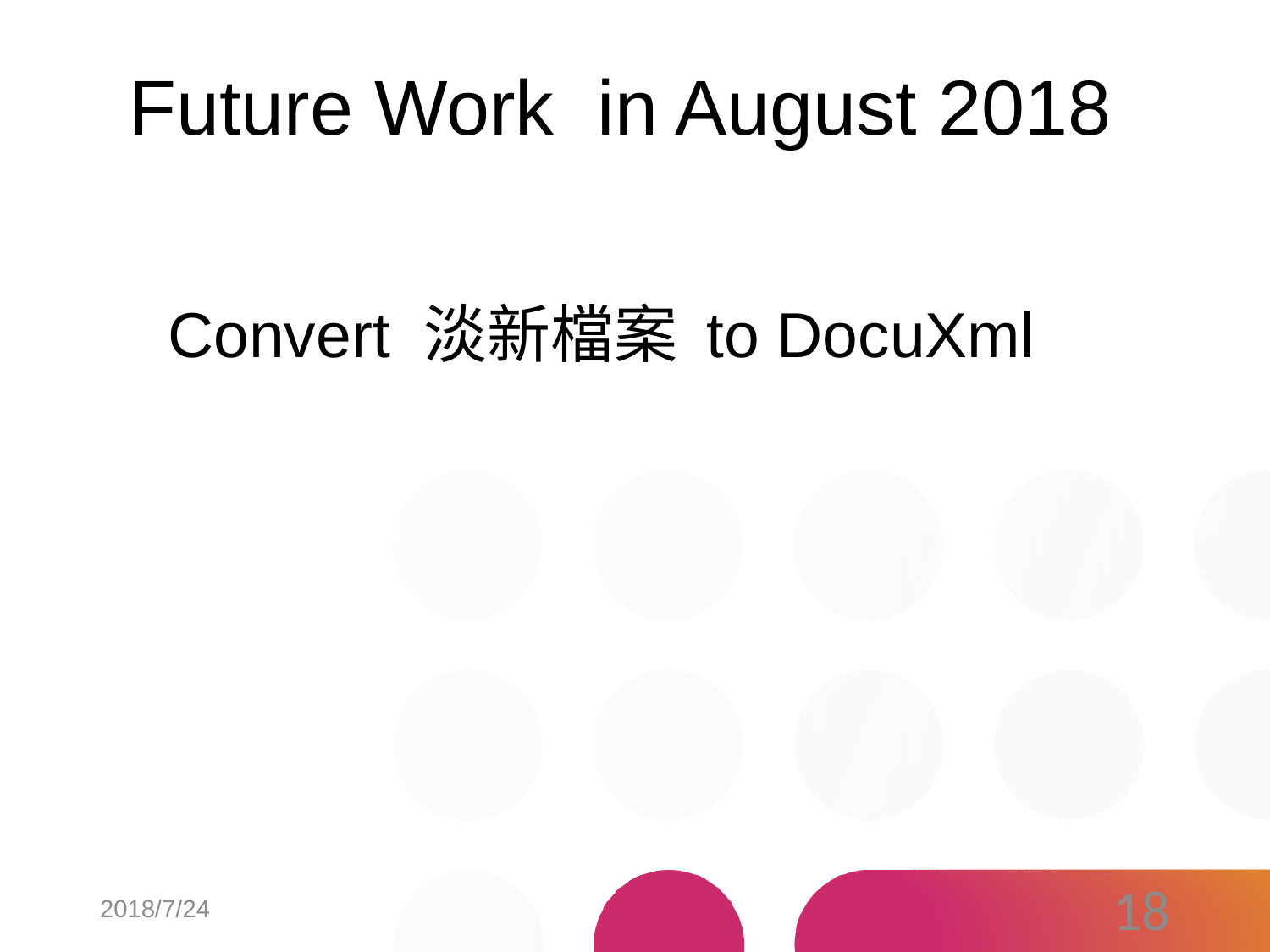

Future Work  in August 2018
Convert 淡新檔案 to DocuXml
2018/7/24
18